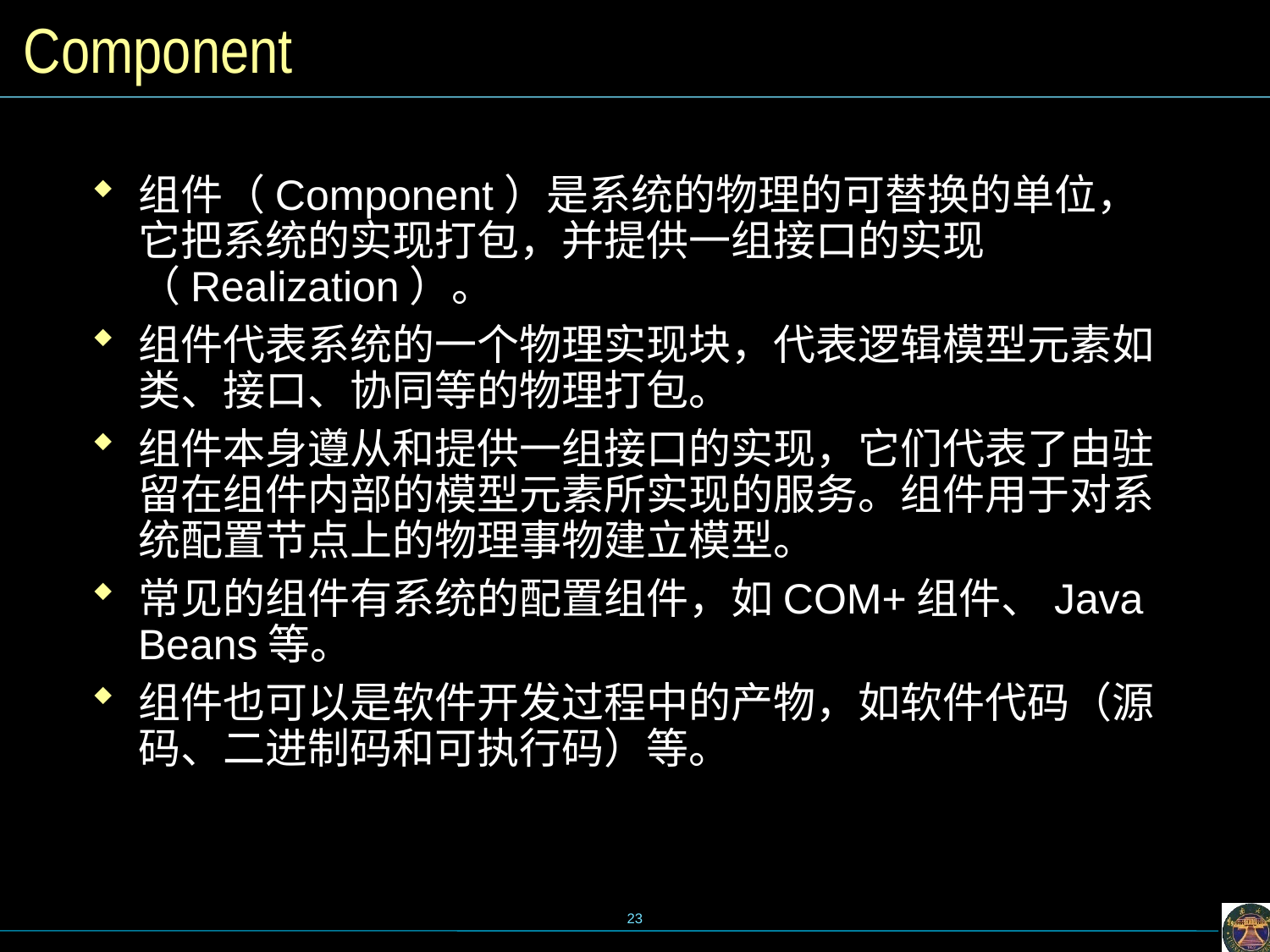

# Component
组件（Component）是系统的物理的可替换的单位，它把系统的实现打包，并提供一组接口的实现（Realization）。
组件代表系统的一个物理实现块，代表逻辑模型元素如类、接口、协同等的物理打包。
组件本身遵从和提供一组接口的实现，它们代表了由驻留在组件内部的模型元素所实现的服务。组件用于对系统配置节点上的物理事物建立模型。
常见的组件有系统的配置组件，如COM+组件、Java Beans等。
组件也可以是软件开发过程中的产物，如软件代码（源码、二进制码和可执行码）等。